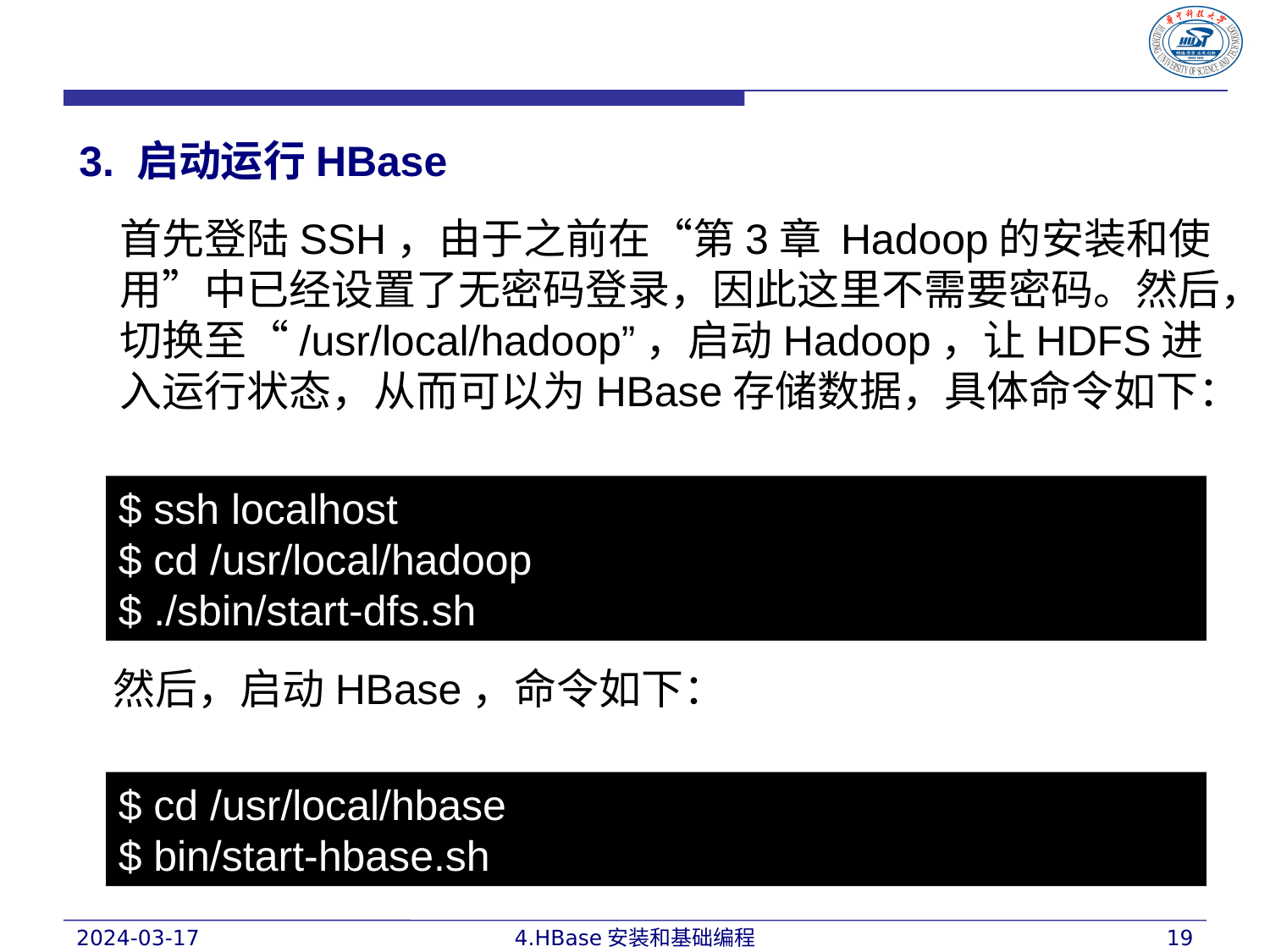

3. 启动运行HBase
首先登陆SSH，由于之前在“第3章 Hadoop的安装和使用”中已经设置了无密码登录，因此这里不需要密码。然后，切换至“/usr/local/hadoop”，启动Hadoop，让HDFS进入运行状态，从而可以为HBase存储数据，具体命令如下：
$ ssh localhost
$ cd /usr/local/hadoop
$ ./sbin/start-dfs.sh
然后，启动HBase，命令如下：
$ cd /usr/local/hbase
$ bin/start-hbase.sh
2024-03-17
4.HBase安装和基础编程
19